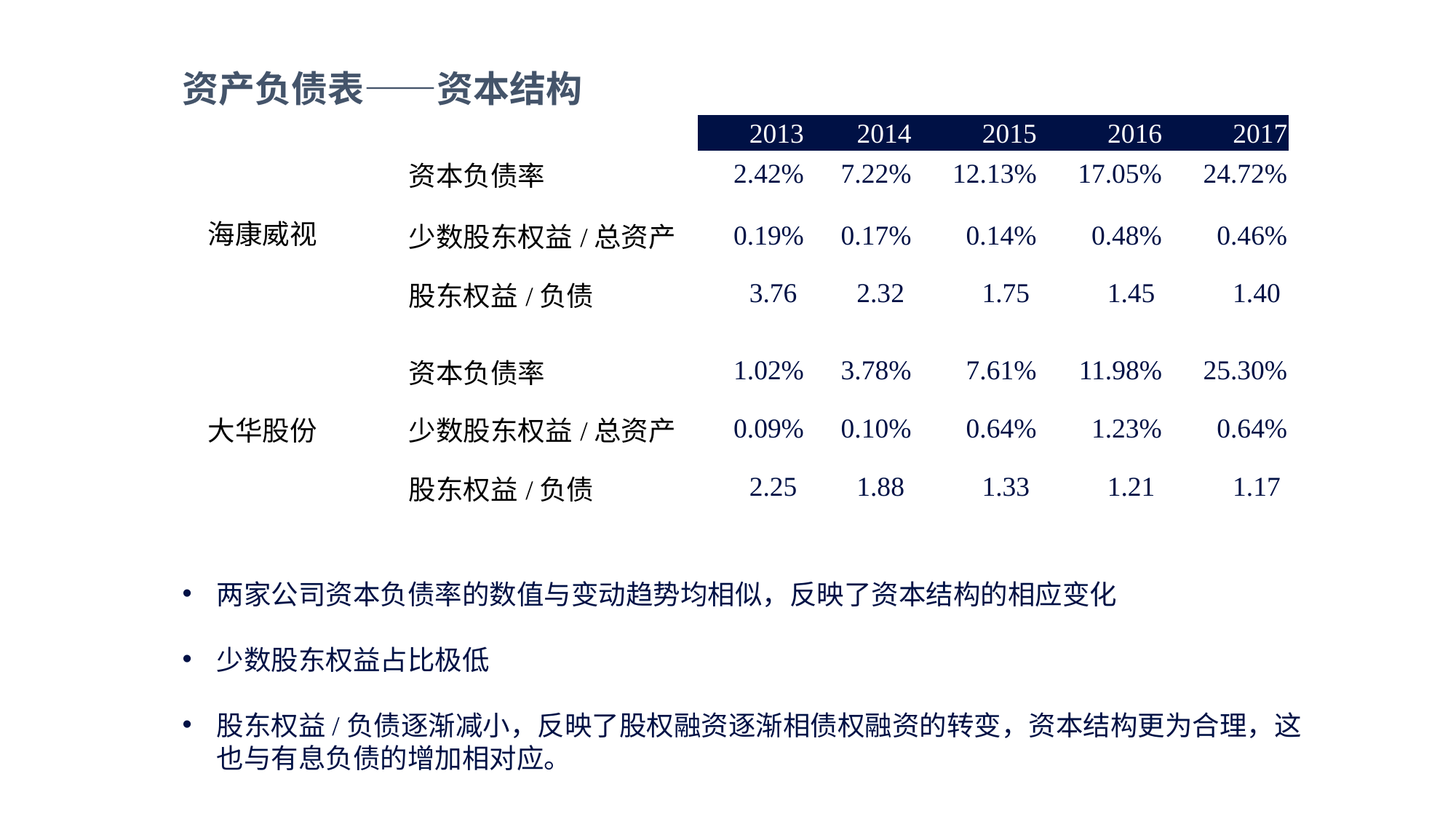

资产负债表——资本结构
|  |  | 2013 | 2014 | 2015 | 2016 | 2017 |
| --- | --- | --- | --- | --- | --- | --- |
| 海康威视 | 资本负债率 | 2.42% | 7.22% | 12.13% | 17.05% | 24.72% |
|  | 少数股东权益/总资产 | 0.19% | 0.17% | 0.14% | 0.48% | 0.46% |
|  | 股东权益/负债 | 3.76 | 2.32 | 1.75 | 1.45 | 1.40 |
|  |  |  |  |  |  |  |
| 大华股份 | 资本负债率 | 1.02% | 3.78% | 7.61% | 11.98% | 25.30% |
|  | 少数股东权益/总资产 | 0.09% | 0.10% | 0.64% | 1.23% | 0.64% |
|  | 股东权益/负债 | 2.25 | 1.88 | 1.33 | 1.21 | 1.17 |
两家公司资本负债率的数值与变动趋势均相似，反映了资本结构的相应变化

少数股东权益占比极低

股东权益/负债逐渐减小，反映了股权融资逐渐相债权融资的转变，资本结构更为合理，这也与有息负债的增加相对应。